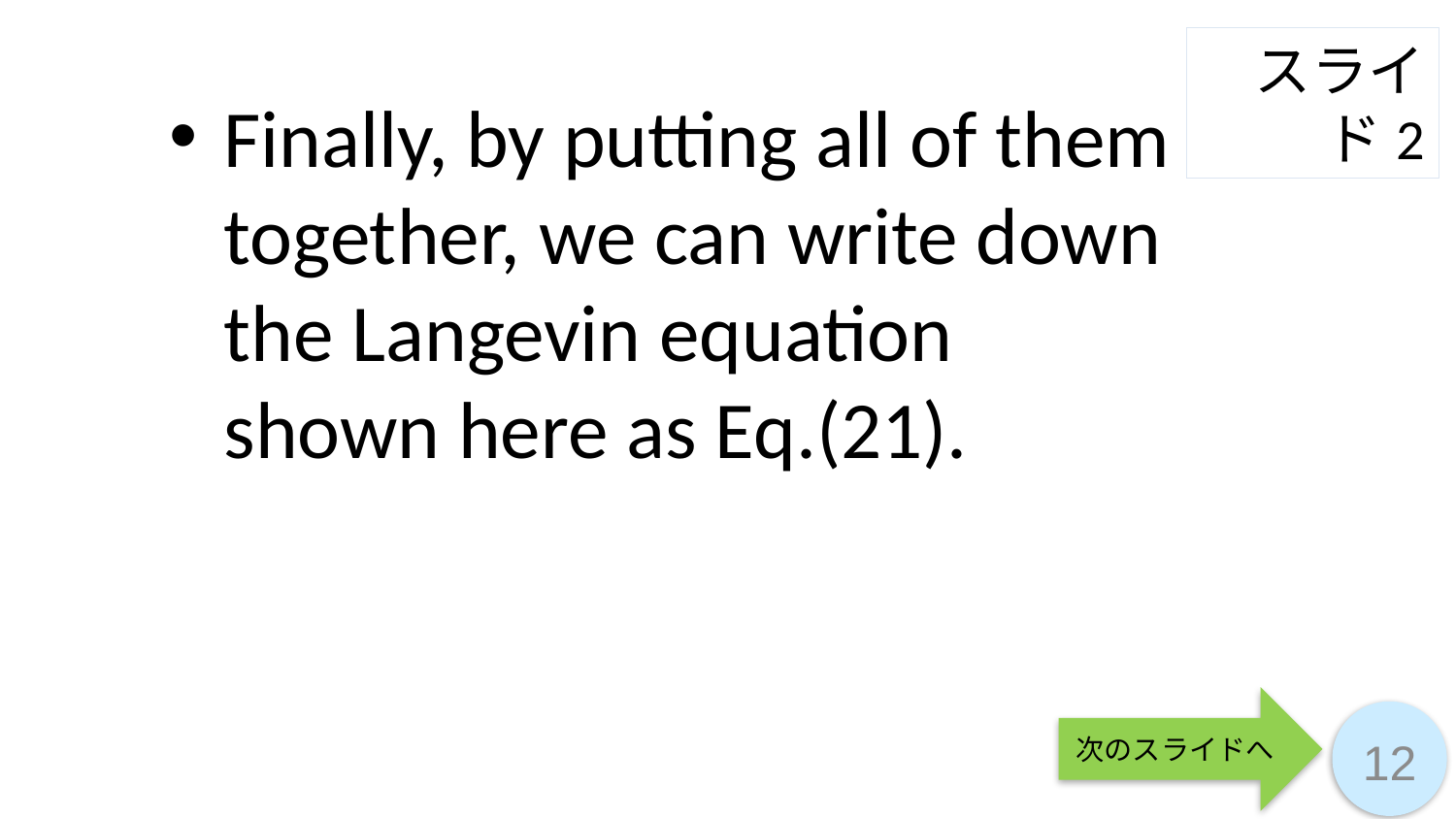

スライド2
Finally, by putting all of them together, we can write down the Langevin equation shown here as Eq.(21).
次のスライドへ
12